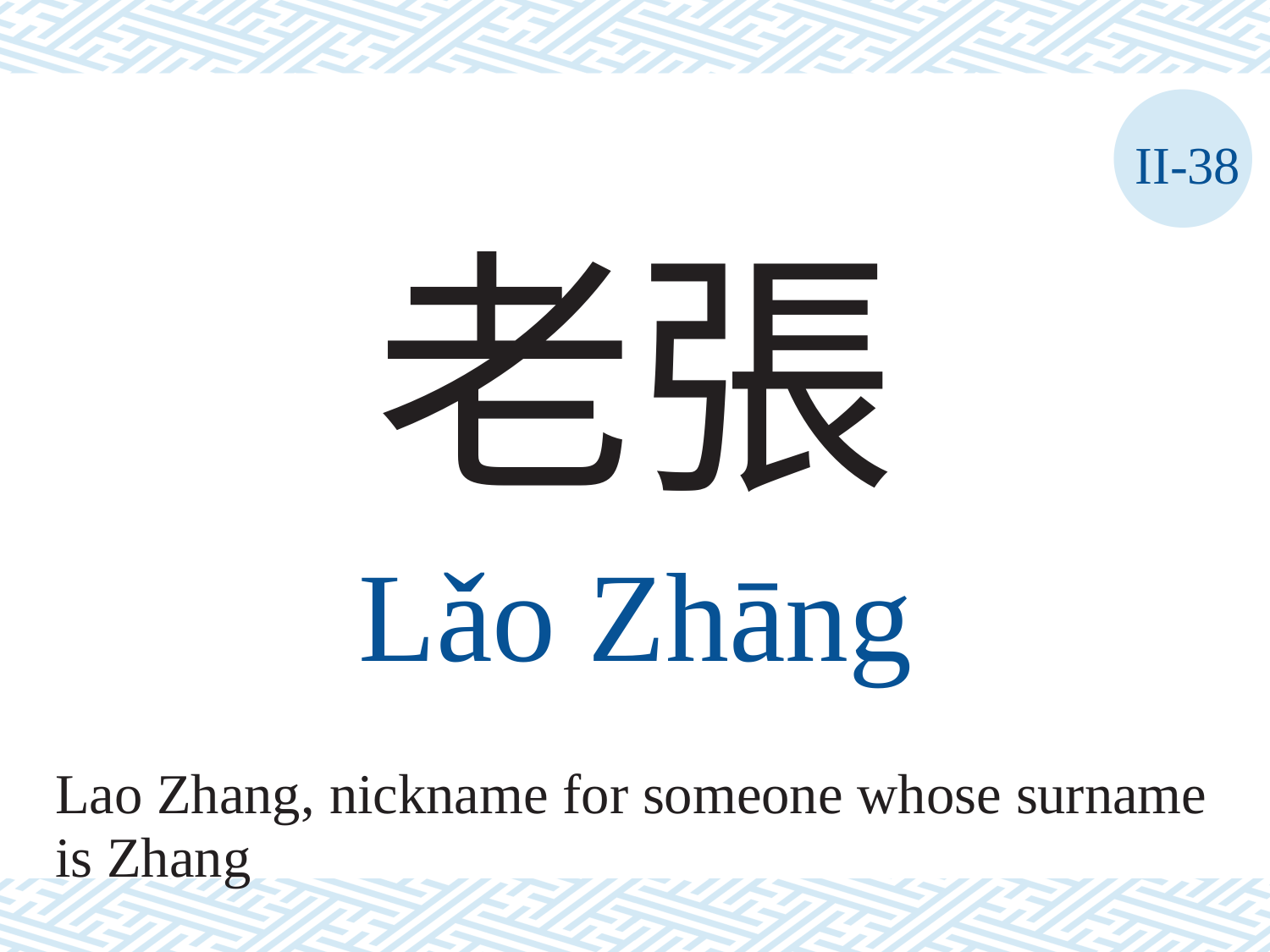

II-38
老張
Lǎo	Zhāng
Lao Zhang, nickname for someone whose surname
is Zhang